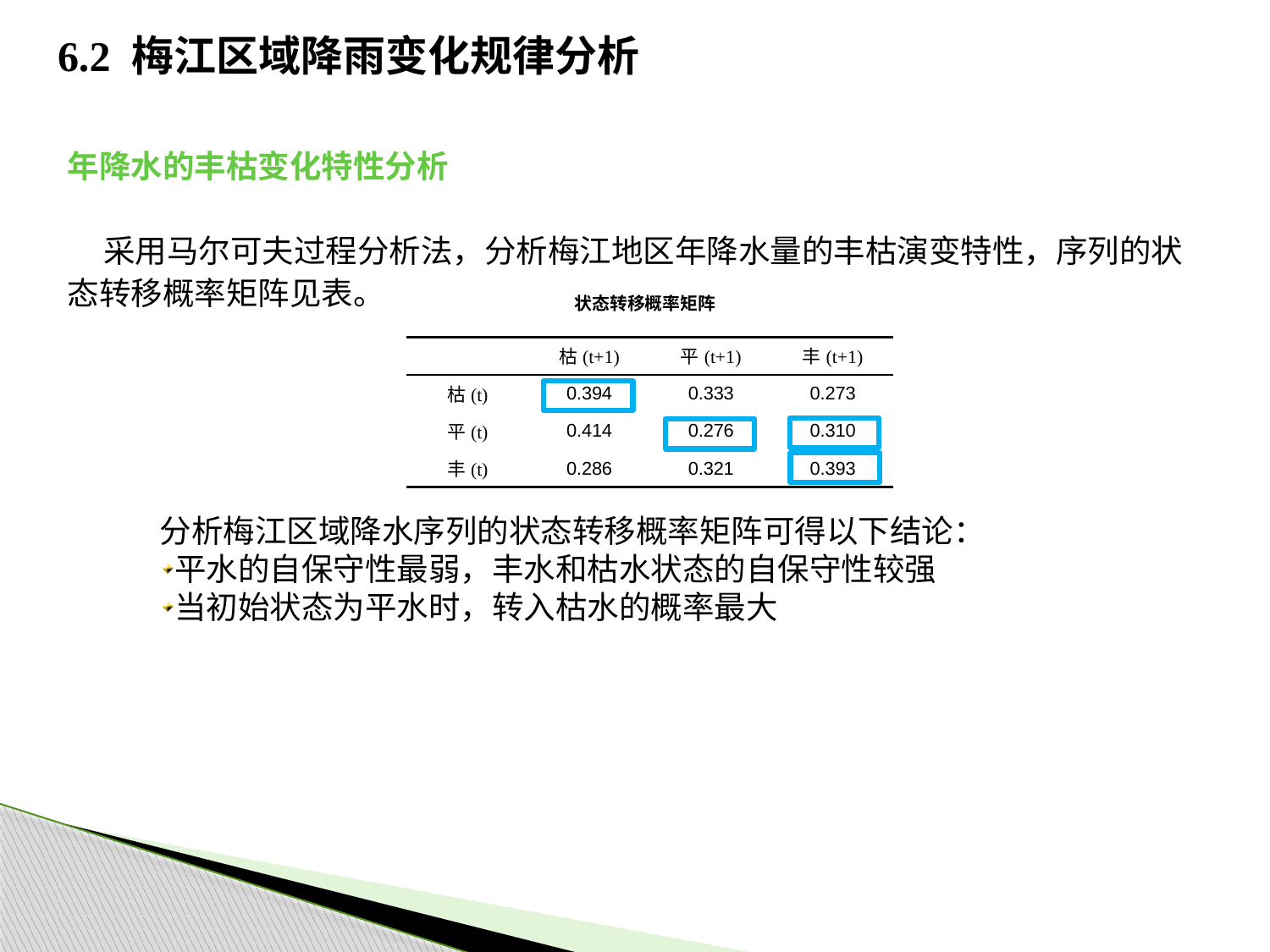

# 6.2 梅江区域降雨变化规律分析
年降水的丰枯变化特性分析

    采用马尔可夫过程分析法，分析梅江地区年降水量的丰枯演变特性，序列的状态转移概率矩阵见表。

状态转移概率矩阵
|  | 枯(t+1) | 平(t+1) | 丰(t+1) |
| --- | --- | --- | --- |
| 枯(t) | 0.394 | 0.333 | 0.273 |
| 平(t) | 0.414 | 0.276 | 0.310 |
| 丰(t) | 0.286 | 0.321 | 0.393 |

分析梅江区域降水序列的状态转移概率矩阵可得以下结论：
平水的自保守性最弱，丰水和枯水状态的自保守性较强
当初始状态为平水时，转入枯水的概率最大